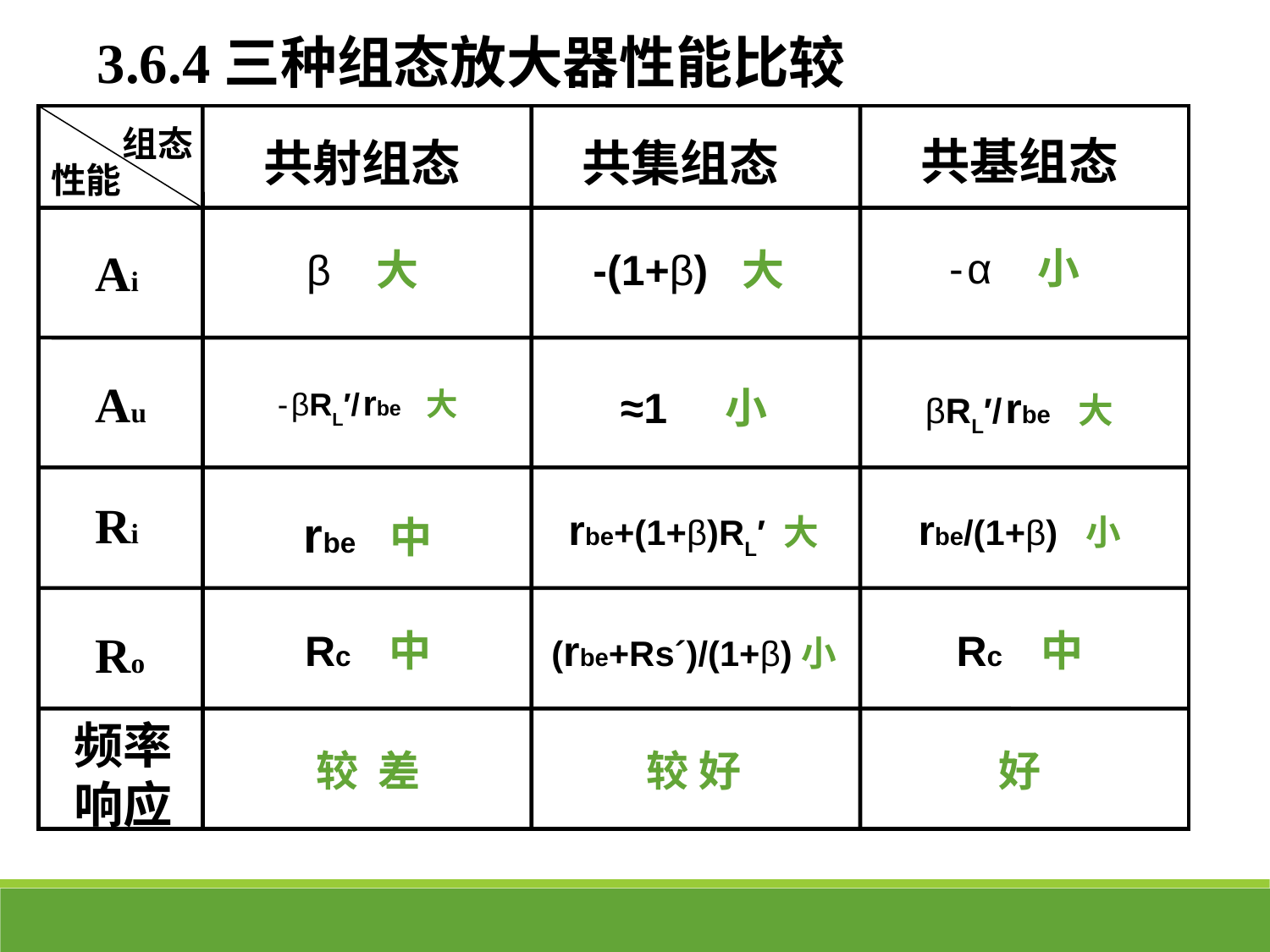

3.6.4三种组态放大器性能比较

组态
共基组态
共射组态
共集组态
性能

Ai
- α   小
β   大
-(1+β)  大
Au
- βRL′/ rbe  大
≈1    小
βRL′/ rbe  大
Ri
rbe  中
rbe+(1+β)RL′ 大
rbe/(1+β)  小
Ro
Rc    中
(rbe+Rs´)/(1+β)小
Rc    中
频率响应
较  差
较 好
好